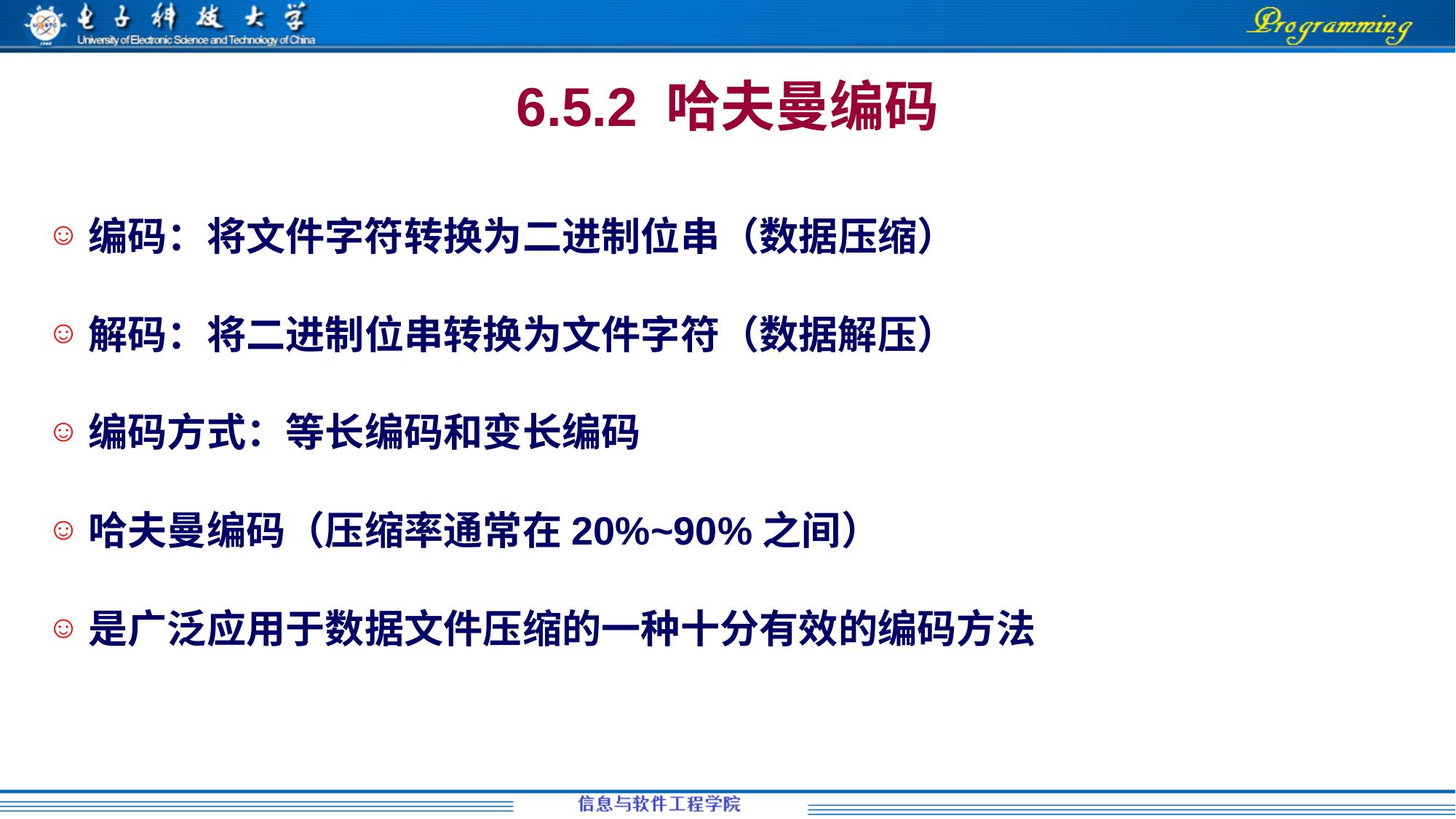

# 6.5.2 哈夫曼编码
编码：将文件字符转换为二进制位串（数据压缩）
解码：将二进制位串转换为文件字符（数据解压）
编码方式：等长编码和变长编码
哈夫曼编码（压缩率通常在20%~90%之间）
是广泛应用于数据文件压缩的一种十分有效的编码方法